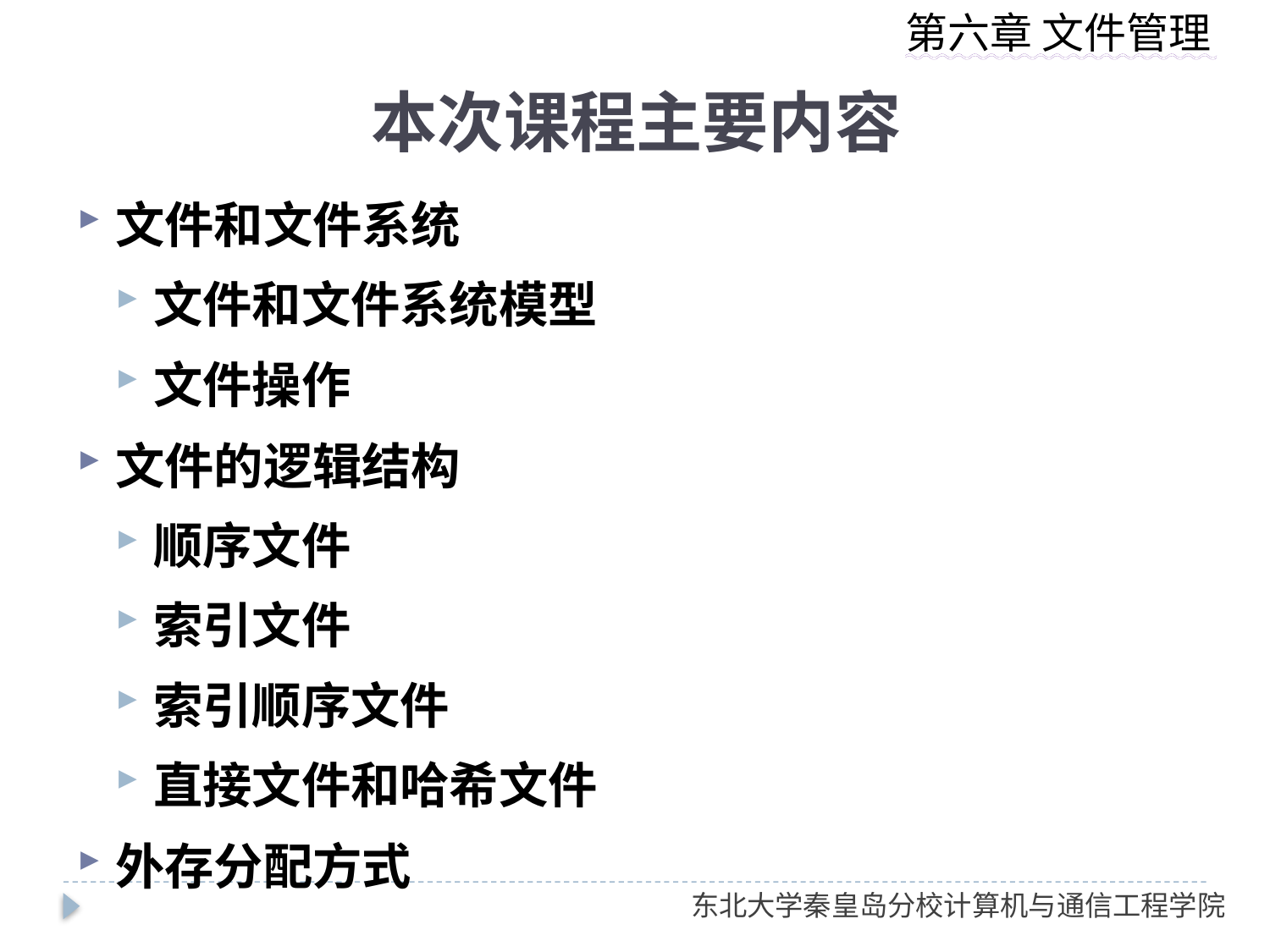

# 本次课程主要内容
文件和文件系统
文件和文件系统模型
文件操作
文件的逻辑结构
顺序文件
索引文件
索引顺序文件
直接文件和哈希文件
外存分配方式